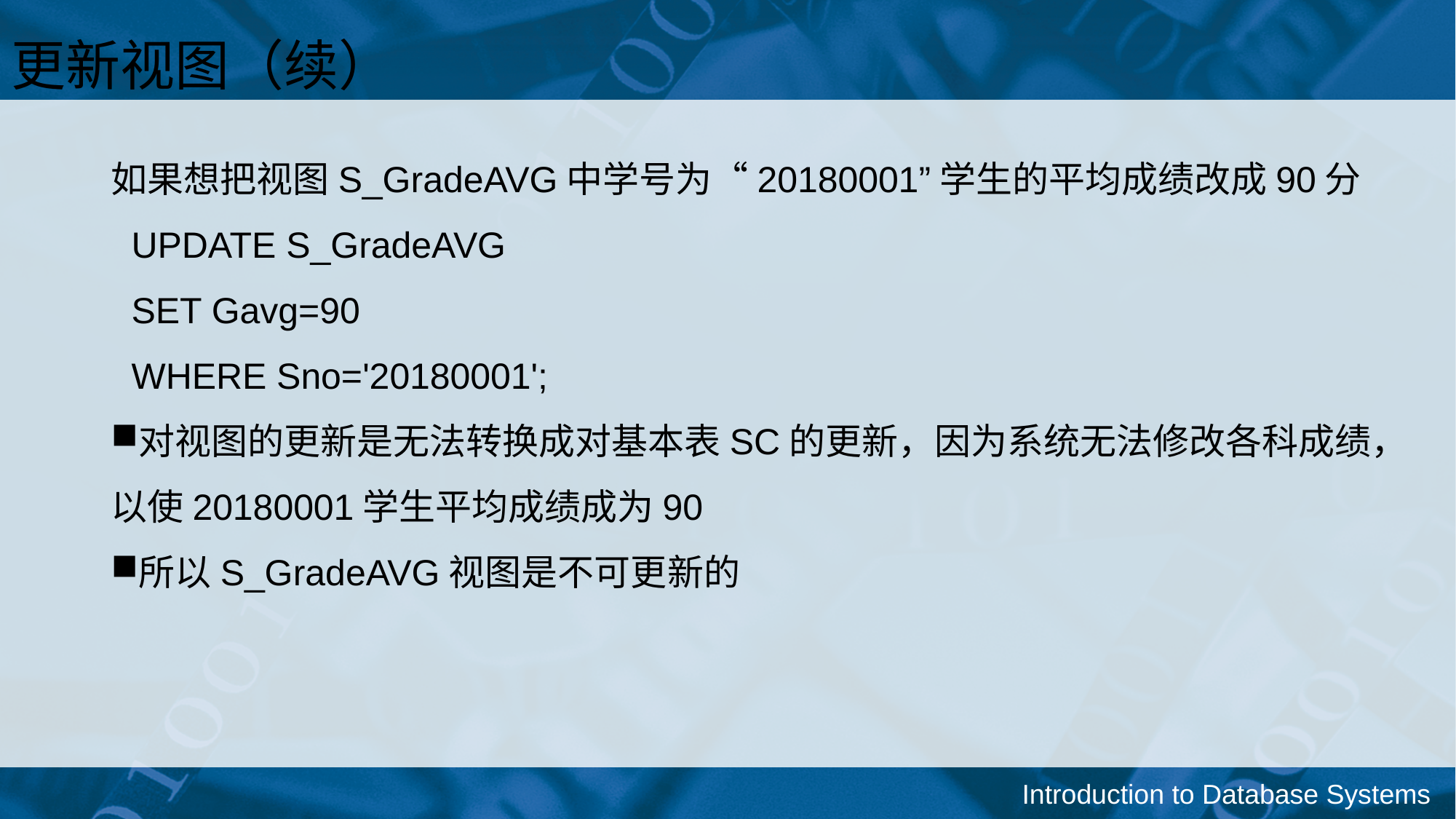

更新视图（续）
如果想把视图S_GradeAVG中学号为“20180001”学生的平均成绩改成90分
  UPDATE S_GradeAVG
  SET Gavg=90
  WHERE Sno='20180001';
对视图的更新是无法转换成对基本表SC的更新，因为系统无法修改各科成绩，以使20180001学生平均成绩成为90
所以S_GradeAVG视图是不可更新的